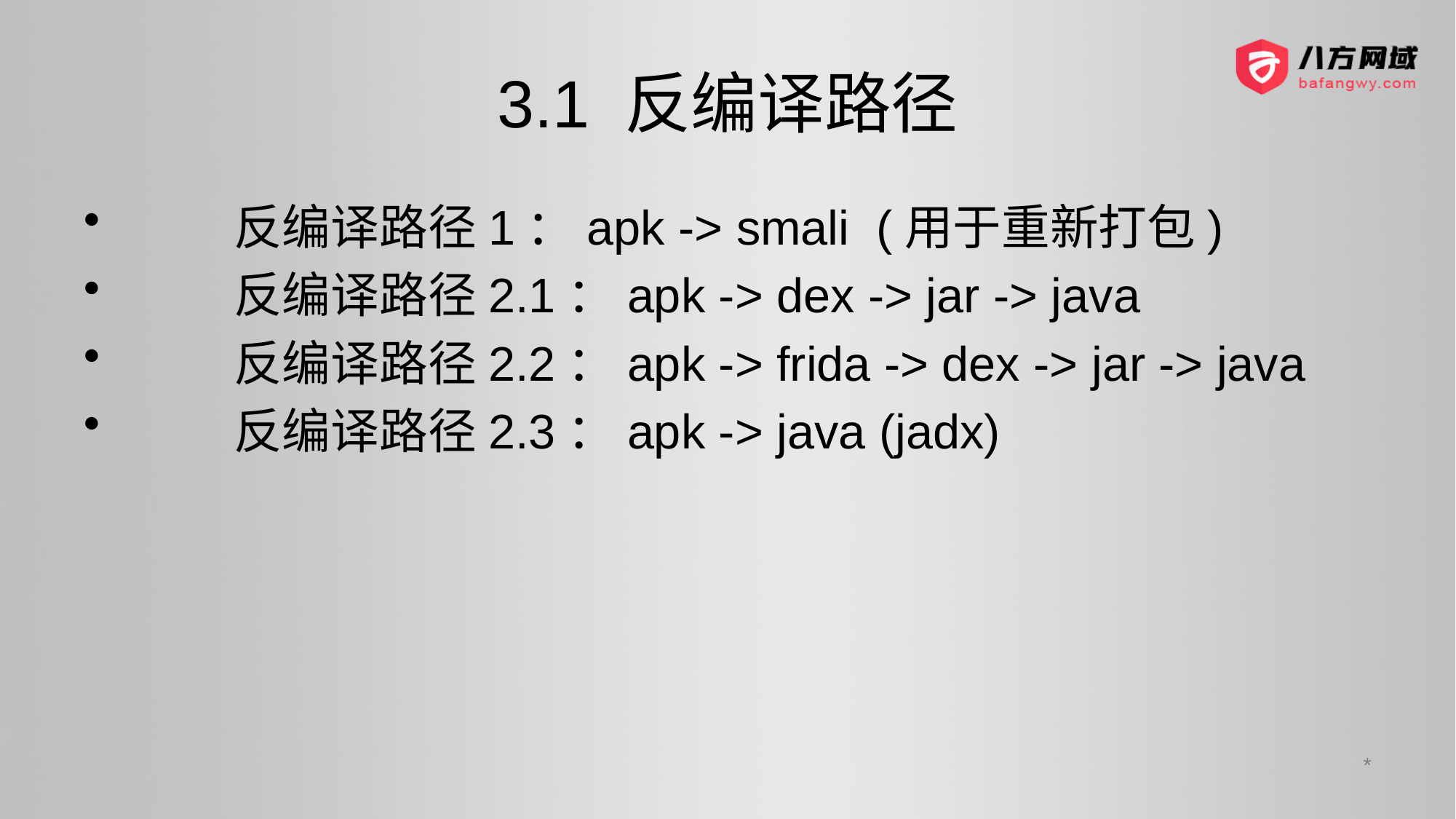

# 3.1 反编译路径
	反编译路径1：apk -> smali  (用于重新打包)
	反编译路径2.1：apk -> dex -> jar -> java
	反编译路径2.2：apk -> frida -> dex -> jar -> java
	反编译路径2.3：apk -> java (jadx)
*